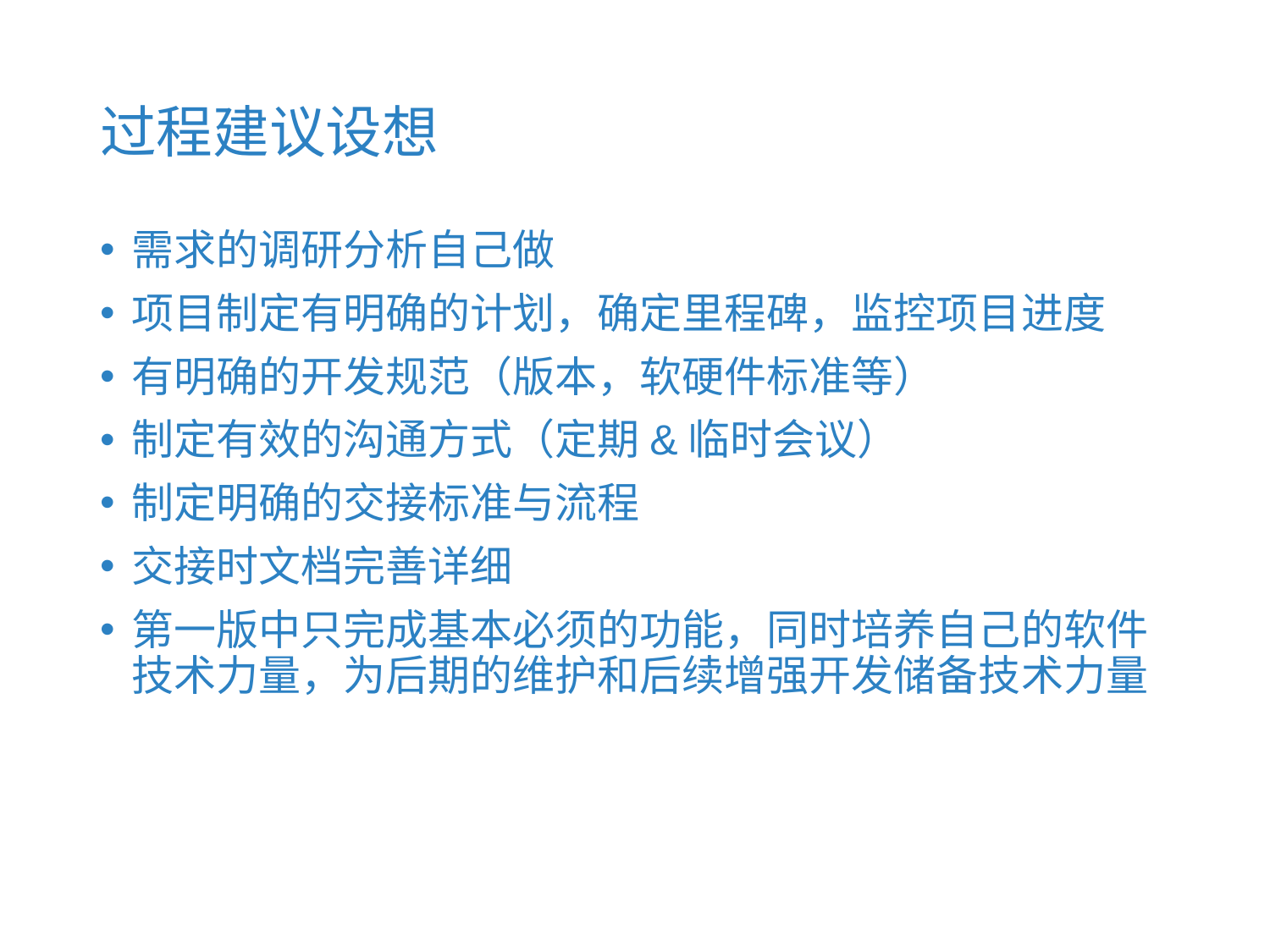

# 过程建议设想
需求的调研分析自己做
项目制定有明确的计划，确定里程碑，监控项目进度
有明确的开发规范（版本，软硬件标准等）
制定有效的沟通方式（定期&临时会议）
制定明确的交接标准与流程
交接时文档完善详细
第一版中只完成基本必须的功能，同时培养自己的软件技术力量，为后期的维护和后续增强开发储备技术力量